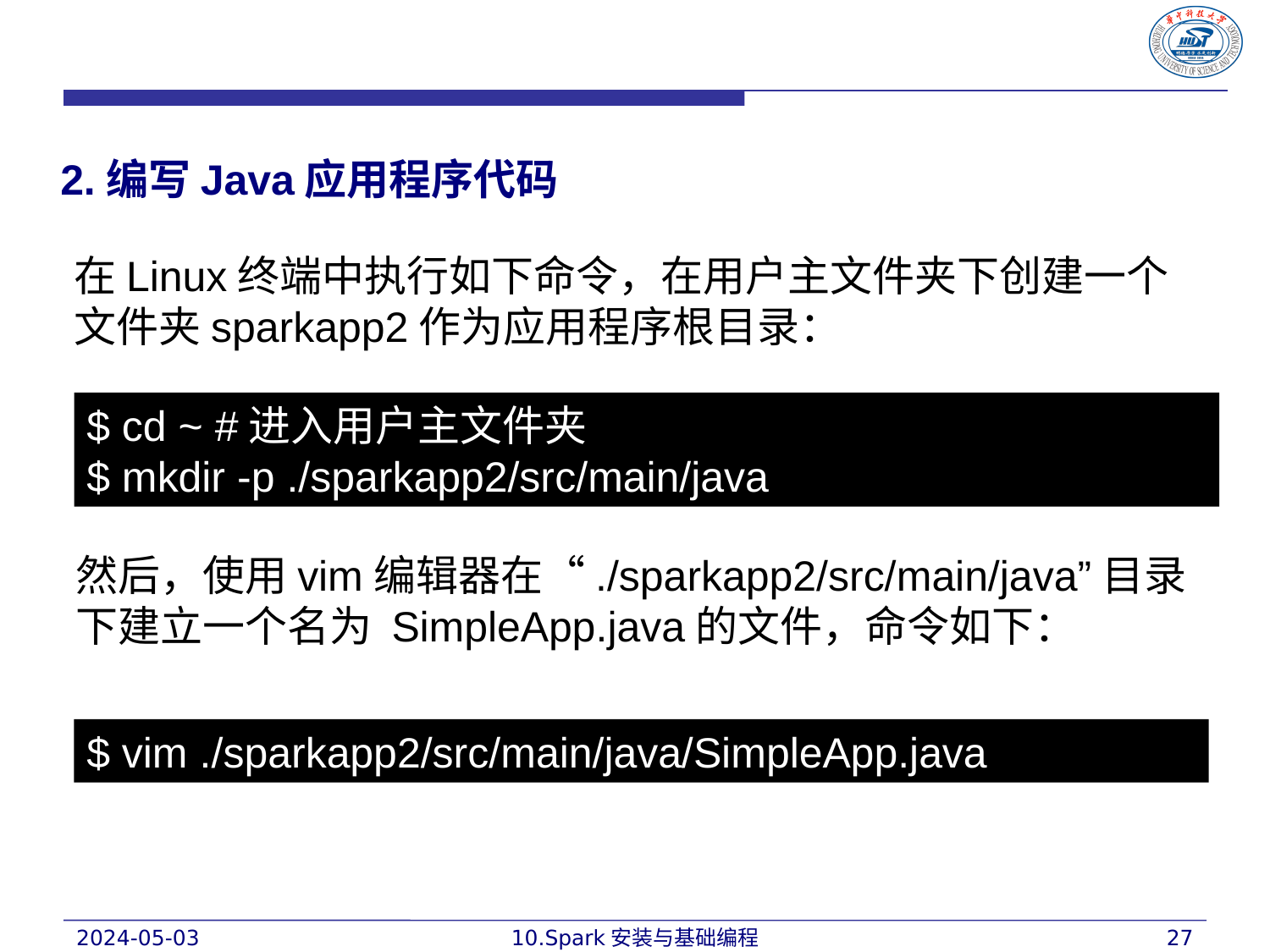

2.编写Java应用程序代码
在Linux终端中执行如下命令，在用户主文件夹下创建一个文件夹sparkapp2作为应用程序根目录：
$ cd ~ #进入用户主文件夹
$ mkdir -p ./sparkapp2/src/main/java
然后，使用vim编辑器在“./sparkapp2/src/main/java”目录下建立一个名为 SimpleApp.java的文件，命令如下：
$ vim ./sparkapp2/src/main/java/SimpleApp.java
2024-05-03
10.Spark安装与基础编程
27